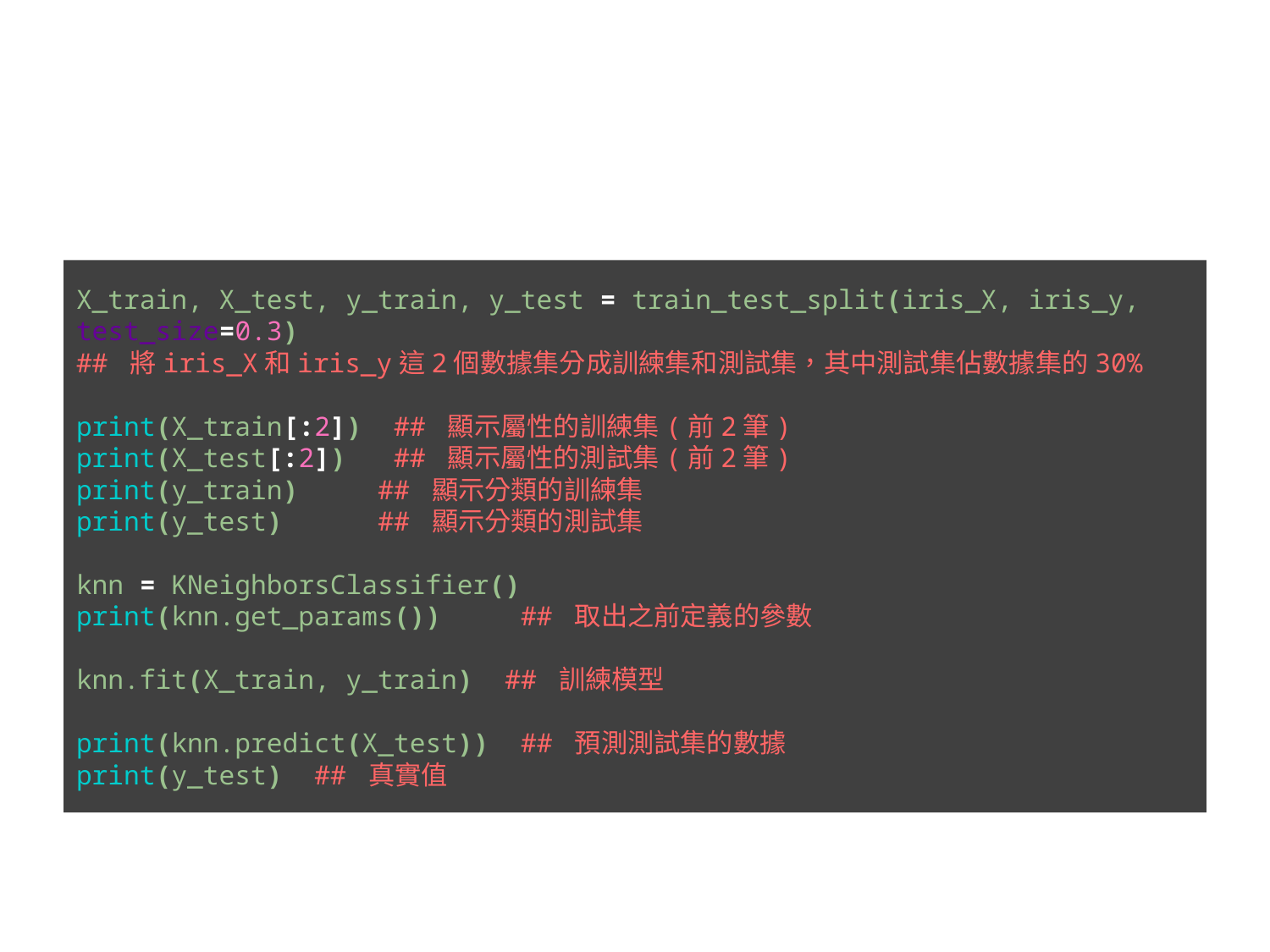

#
X_train, X_test, y_train, y_test = train_test_split(iris_X, iris_y, test_size=0.3)
## 將iris_X和iris_y這2個數據集分成訓練集和測試集，其中測試集佔數據集的30%
print(X_train[:2])  ## 顯示屬性的訓練集(前2筆)
print(X_test[:2])   ## 顯示屬性的測試集(前2筆)
print(y_train)     ## 顯示分類的訓練集
print(y_test)      ## 顯示分類的測試集
knn = KNeighborsClassifier()
print(knn.get_params())     ## 取出之前定義的參數
knn.fit(X_train, y_train)  ## 訓練模型
print(knn.predict(X_test))  ## 預測測試集的數據
print(y_test)  ## 真實值